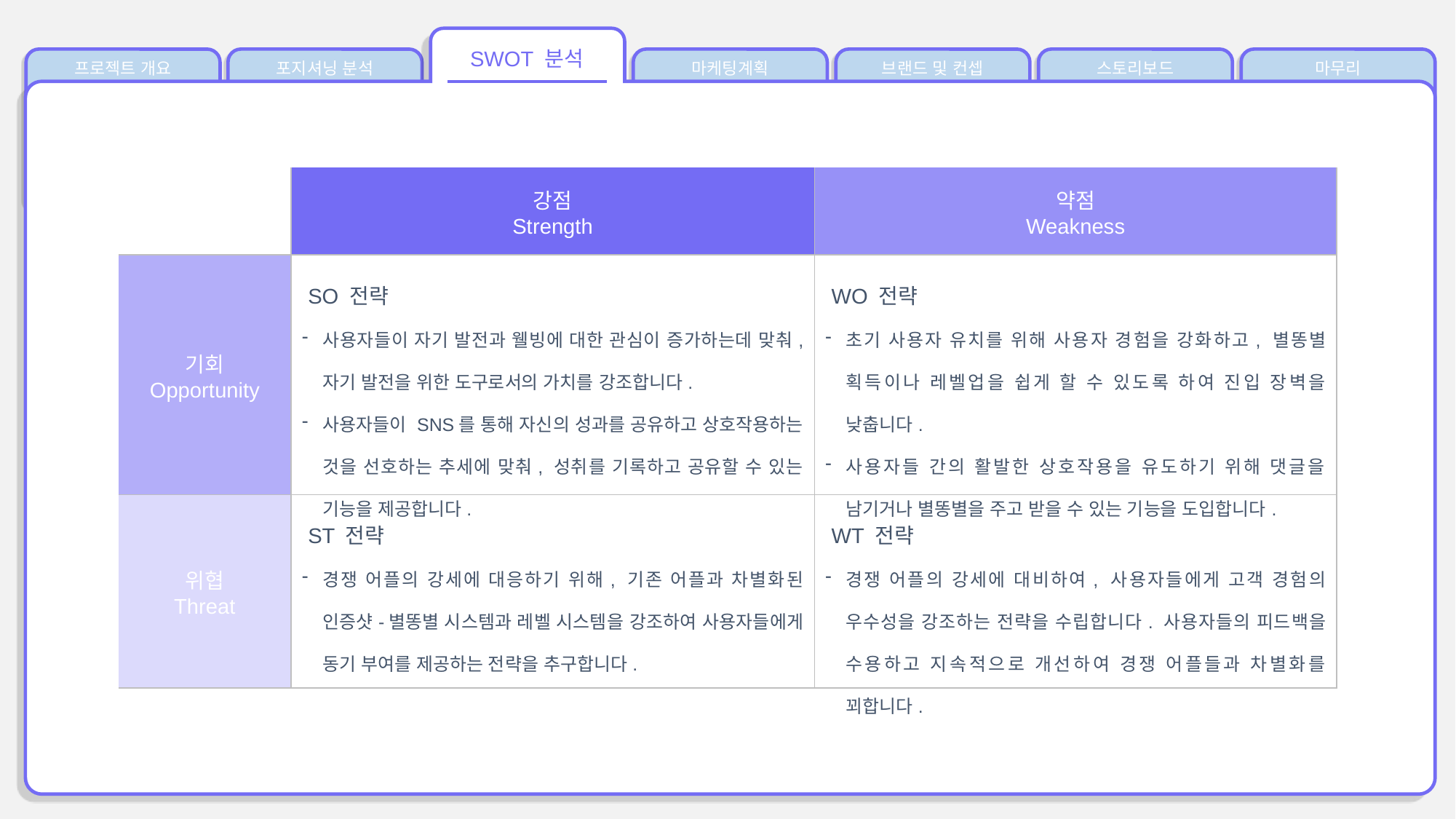

SWOT 분석
프로젝트 개요
포지셔닝 분석
마케팅계획
브랜드 및 컨셉
스토리보드
마무리
|  | 강점 Strength | 약점 Weakness |
| --- | --- | --- |
| 기회 Opportunity | SO 전략 사용자들이 자기 발전과 웰빙에 대한 관심이 증가하는데 맞춰, 자기 발전을 위한 도구로서의 가치를 강조합니다. 사용자들이 SNS를 통해 자신의 성과를 공유하고 상호작용하는 것을 선호하는 추세에 맞춰, 성취를 기록하고 공유할 수 있는 기능을 제공합니다. | WO 전략 초기 사용자 유치를 위해 사용자 경험을 강화하고, 별똥별 획득이나 레벨업을 쉽게 할 수 있도록 하여 진입 장벽을 낮춥니다. 사용자들 간의 활발한 상호작용을 유도하기 위해 댓글을 남기거나 별똥별을 주고 받을 수 있는 기능을 도입합니다. |
| 위협 Threat | ST 전략 경쟁 어플의 강세에 대응하기 위해, 기존 어플과 차별화된 인증샷-별똥별 시스템과 레벨 시스템을 강조하여 사용자들에게 동기 부여를 제공하는 전략을 추구합니다. | WT 전략 경쟁 어플의 강세에 대비하여, 사용자들에게 고객 경험의 우수성을 강조하는 전략을 수립합니다. 사용자들의 피드백을 수용하고 지속적으로 개선하여 경쟁 어플들과 차별화를 꾀합니다. |